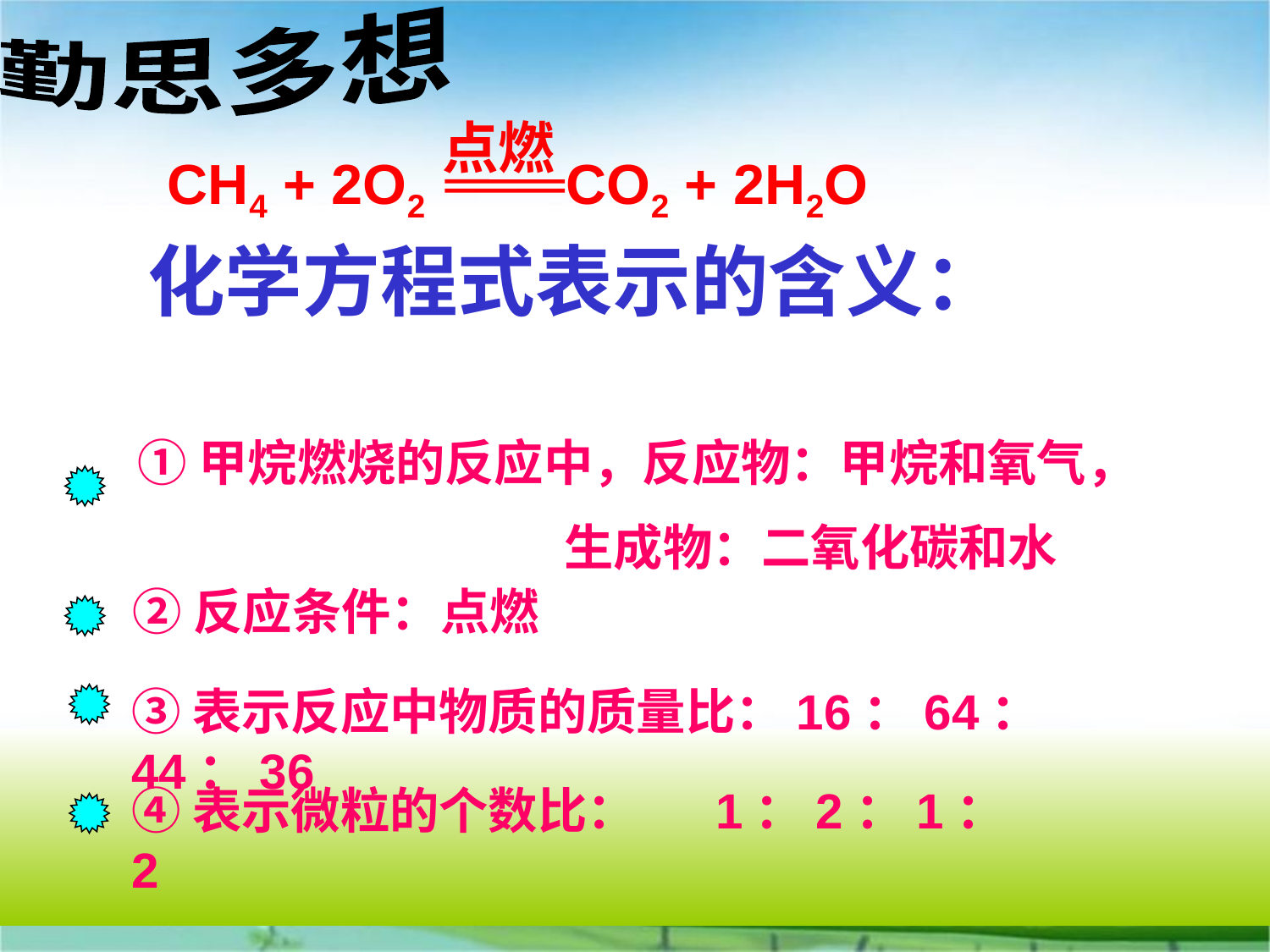

勤思多想
点燃
CH4 + 2O2         CO2 + 2H2O

化学方程式表示的含义：
①甲烷燃烧的反应中，反应物：甲烷和氧气，
                                     生成物：二氧化碳和水

②反应条件：点燃

③表示反应中物质的质量比：16：64：44：36

④表示微粒的个数比：      1：2：1：2